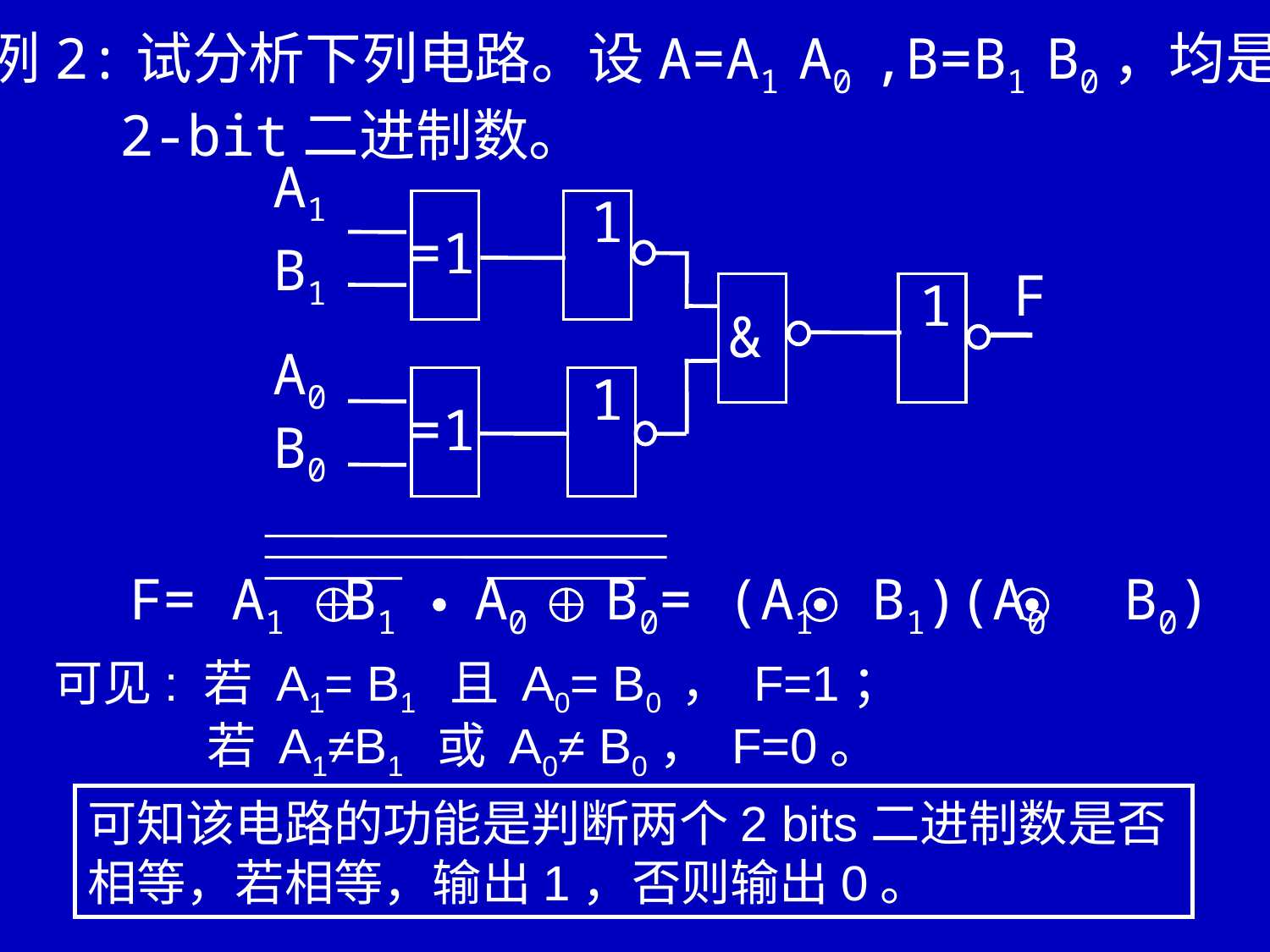

例2:试分析下列电路。设A=A1 A0 ,B=B1 B0，均是
    2-bit二进制数。
A1
1

=1
B1

F

1

&

A0

1

=1

B0

F= A1   B1    A0    B0= (A1   B1)(A0    B0)

可见: 若 A1= B1  且 A0= B0 ， F=1；

若 A1≠B1  或 A0≠ B0， F=0。

可知该电路的功能是判断两个2 bits二进制数是否相等，若相等，输出1，否则输出0。